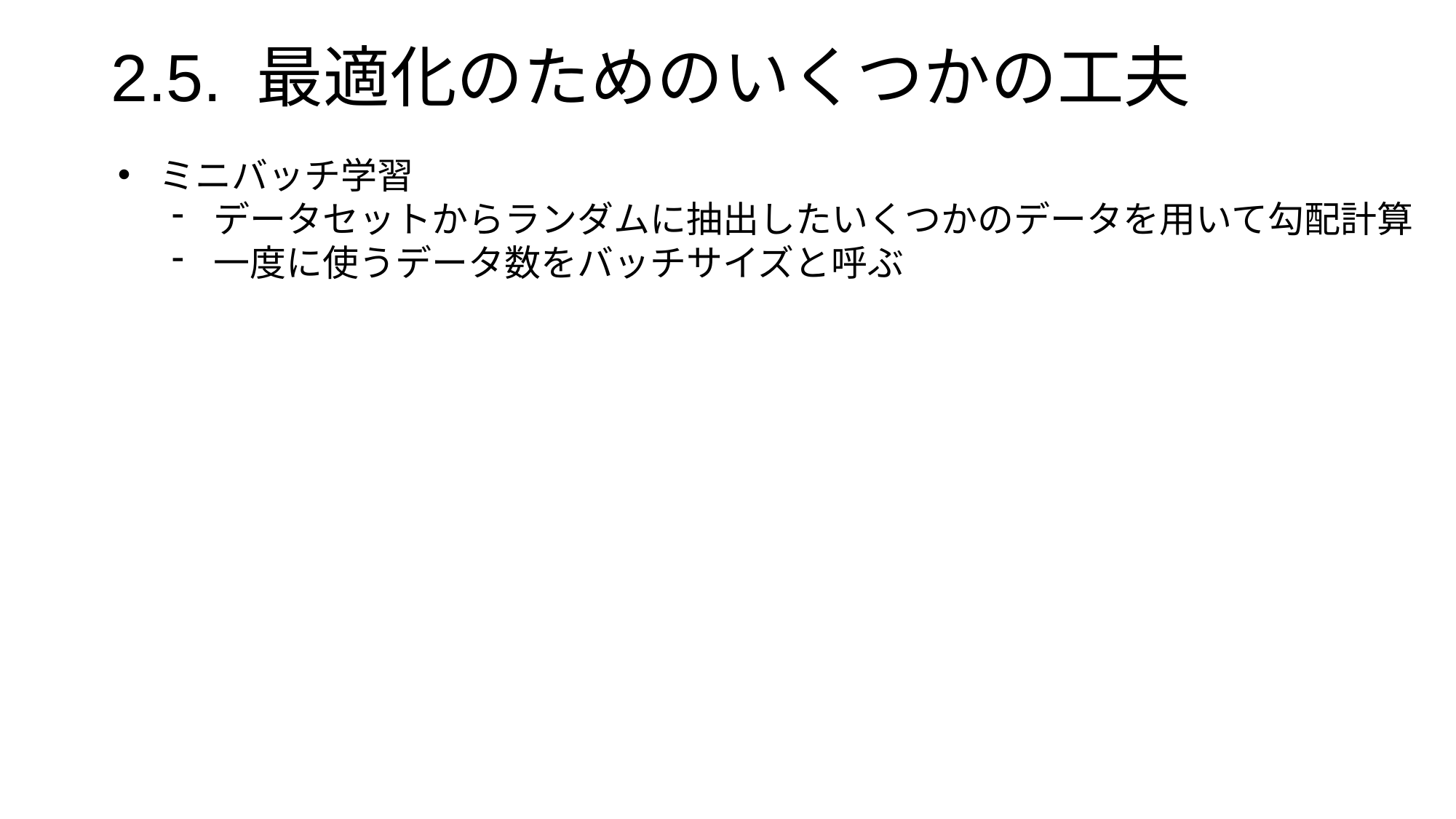

2.5. 最適化のためのいくつかの工夫
ミニバッチ学習
データセットからランダムに抽出したいくつかのデータを用いて勾配計算
一度に使うデータ数をバッチサイズと呼ぶ